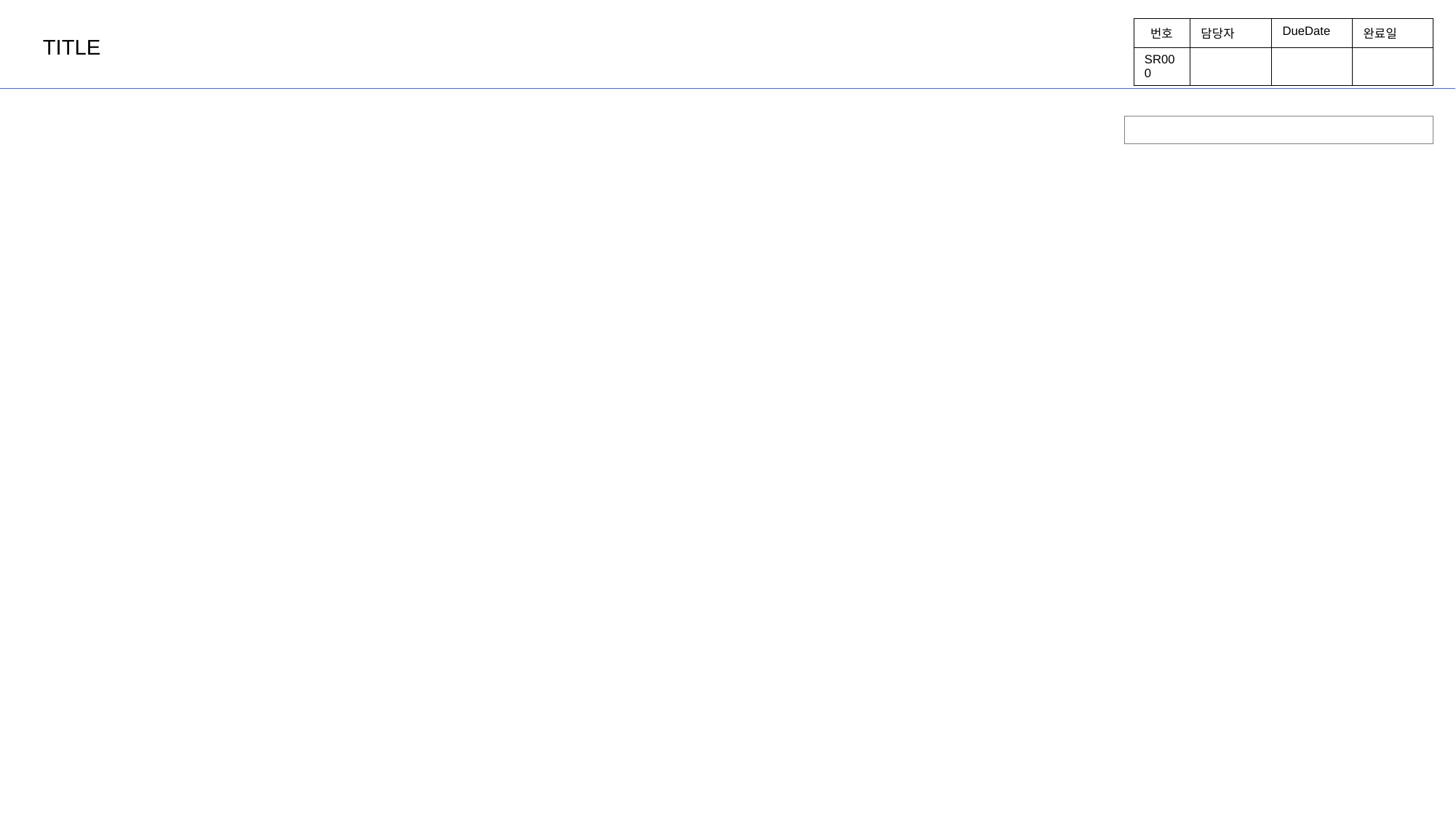

| 번호 | 담당자 | DueDate | 완료일 |
| --- | --- | --- | --- |
| SR000 |  |  |  |
# TITLE